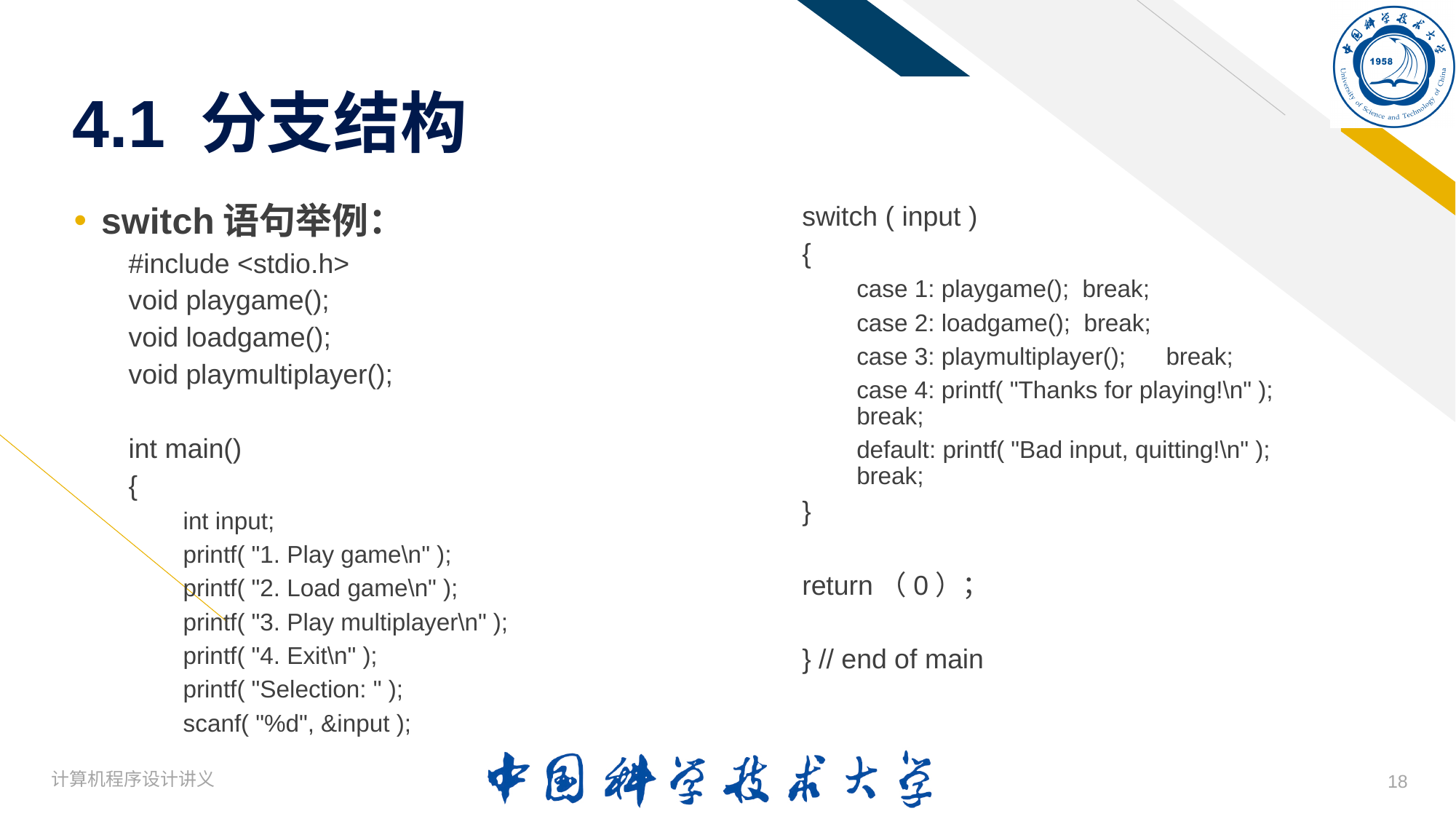

# 4.1 分支结构
switch语句举例：
#include <stdio.h>
void playgame();
void loadgame();
void playmultiplayer();

int main()
{
int input;
printf( "1. Play game\n" );
printf( "2. Load game\n" );
printf( "3. Play multiplayer\n" );
printf( "4. Exit\n" );
printf( "Selection: " );
scanf( "%d", &input );

switch ( input )
{
case 1: playgame();  break;
case 2: loadgame();  break;
case 3: playmultiplayer();      break;
case 4: printf( "Thanks for playing!\n" ); 	break;
default: printf( "Bad input, quitting!\n" ); 	break;
}

return（0）；

} // end of main

计算机程序设计讲义
18